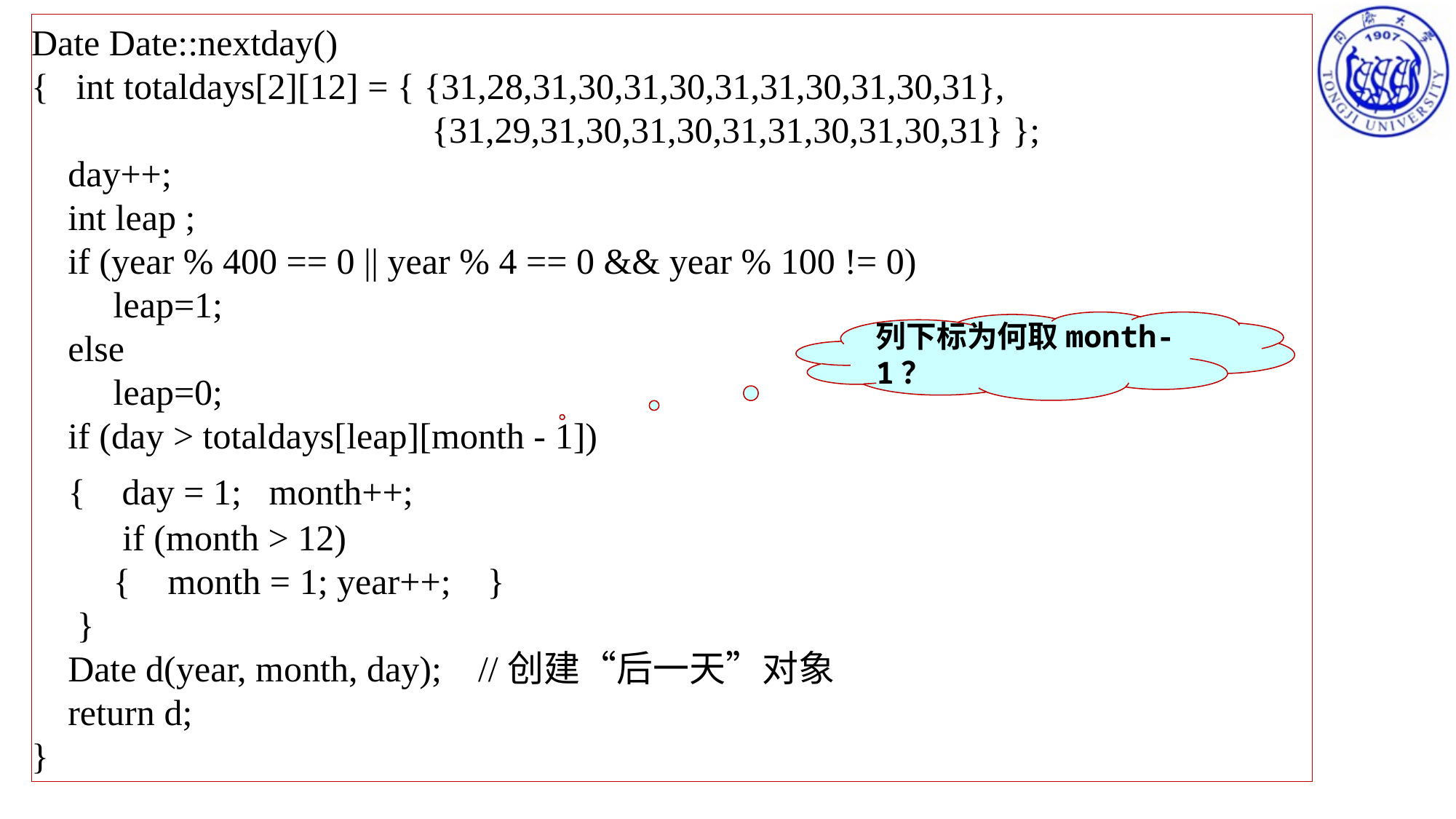

Date Date::nextday()
{   int totaldays[2][12] = { {31,28,31,30,31,30,31,31,30,31,30,31},
			        {31,29,31,30,31,30,31,31,30,31,30,31} };
    day++;
    int leap ;
    if (year % 400 == 0 || year % 4 == 0 && year % 100 != 0)
         leap=1;
    else
         leap=0;
    if (day > totaldays[leap][month - 1])
   {    day = 1;   month++;
          if (month > 12)
         {	   month = 1; year++;    }
     }
    Date d(year, month, day);    //创建“后一天”对象
    return d;
}
列下标为何取month-1？